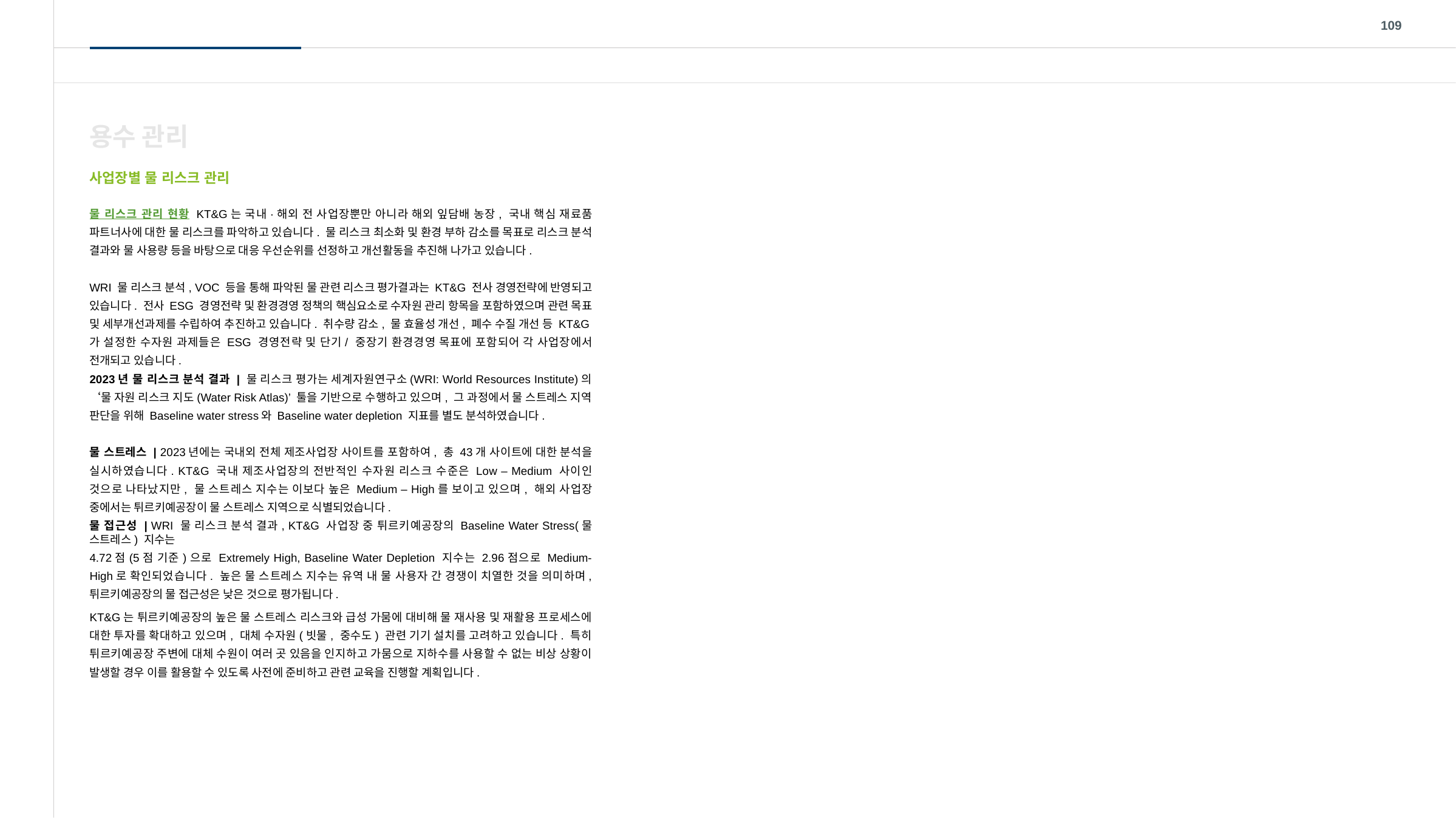

109
용수 관리
사업장별 물 리스크 관리
물 리스크 관리 현황 KT&G는 국내·해외 전 사업장뿐만 아니라 해외 잎담배 농장, 국내 핵심 재료품 파트너사에 대한 물 리스크를 파악하고 있습니다. 물 리스크 최소화 및 환경 부하 감소를 목표로 리스크 분석 결과와 물 사용량 등을 바탕으로 대응 우선순위를 선정하고 개선활동을 추진해 나가고 있습니다.
WRI 물 리스크 분석, VOC 등을 통해 파악된 물 관련 리스크 평가결과는 KT&G 전사 경영전략에 반영되고 있습니다. 전사 ESG 경영전략 및 환경경영 정책의 핵심요소로 수자원 관리 항목을 포함하였으며 관련 목표 및 세부개선과제를 수립하여 추진하고 있습니다. 취수량 감소, 물 효율성 개선, 폐수 수질 개선 등 KT&G가 설정한 수자원 과제들은 ESG 경영전략 및 단기/ 중장기 환경경영 목표에 포함되어 각 사업장에서 전개되고 있습니다.
2023년 물 리스크 분석 결과 | 물 리스크 평가는 세계자원연구소(WRI: World Resources Institute)의 ‘물 자원 리스크 지도(Water Risk Atlas)’ 툴을 기반으로 수행하고 있으며, 그 과정에서 물 스트레스 지역 판단을 위해 Baseline water stress와 Baseline water depletion 지표를 별도 분석하였습니다.
물 스트레스 | 2023년에는 국내외 전체 제조사업장 사이트를 포함하여, 총 43개 사이트에 대한 분석을 실시하였습니다. KT&G 국내 제조사업장의 전반적인 수자원 리스크 수준은 Low – Medium 사이인 것으로 나타났지만, 물 스트레스 지수는 이보다 높은 Medium – High를 보이고 있으며, 해외 사업장 중에서는 튀르키예공장이 물 스트레스 지역으로 식별되었습니다.
물 접근성 | WRI 물 리스크 분석 결과, KT&G 사업장 중 튀르키예공장의 Baseline Water Stress(물 스트레스) 지수는
4.72점(5점 기준)으로 Extremely High, Baseline Water Depletion 지수는 2.96점으로 Medium-High로 확인되었습니다. 높은 물 스트레스 지수는 유역 내 물 사용자 간 경쟁이 치열한 것을 의미하며, 튀르키예공장의 물 접근성은 낮은 것으로 평가됩니다.
KT&G는 튀르키예공장의 높은 물 스트레스 리스크와 급성 가뭄에 대비해 물 재사용 및 재활용 프로세스에 대한 투자를 확대하고 있으며, 대체 수자원(빗물, 중수도) 관련 기기 설치를 고려하고 있습니다. 특히 튀르키예공장 주변에 대체 수원이 여러 곳 있음을 인지하고 가뭄으로 지하수를 사용할 수 없는 비상 상황이 발생할 경우 이를 활용할 수 있도록 사전에 준비하고 관련 교육을 진행할 계획입니다.